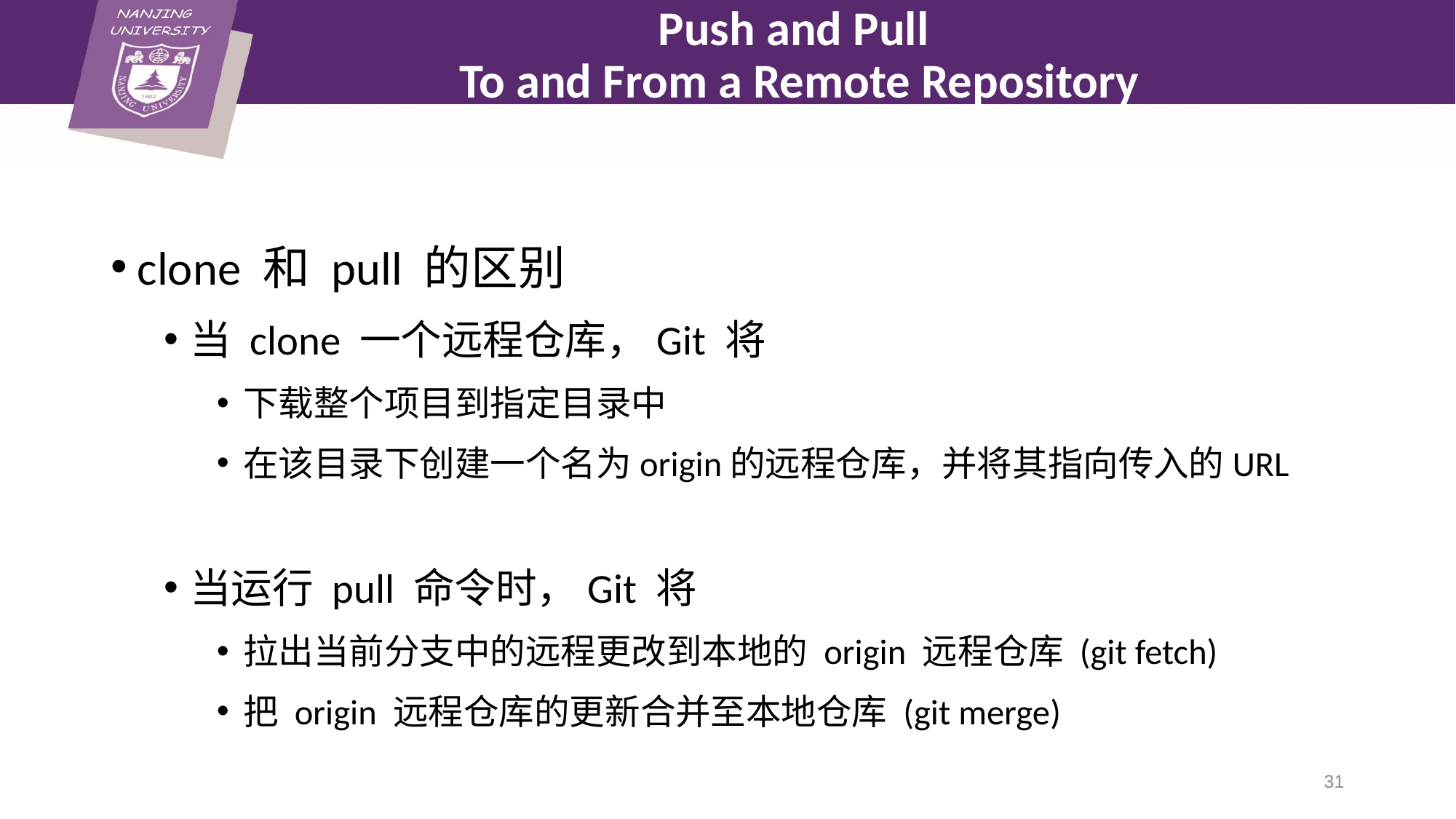

# Push and Pull To and From a Remote Repository
clone 和 pull 的区别
当 clone 一个远程仓库，Git 将
下载整个项目到指定目录中
在该目录下创建一个名为origin的远程仓库，并将其指向传入的URL

当运行 pull 命令时，Git 将
拉出当前分支中的远程更改到本地的 origin 远程仓库 (git fetch)
把 origin 远程仓库的更新合并至本地仓库 (git merge)

31